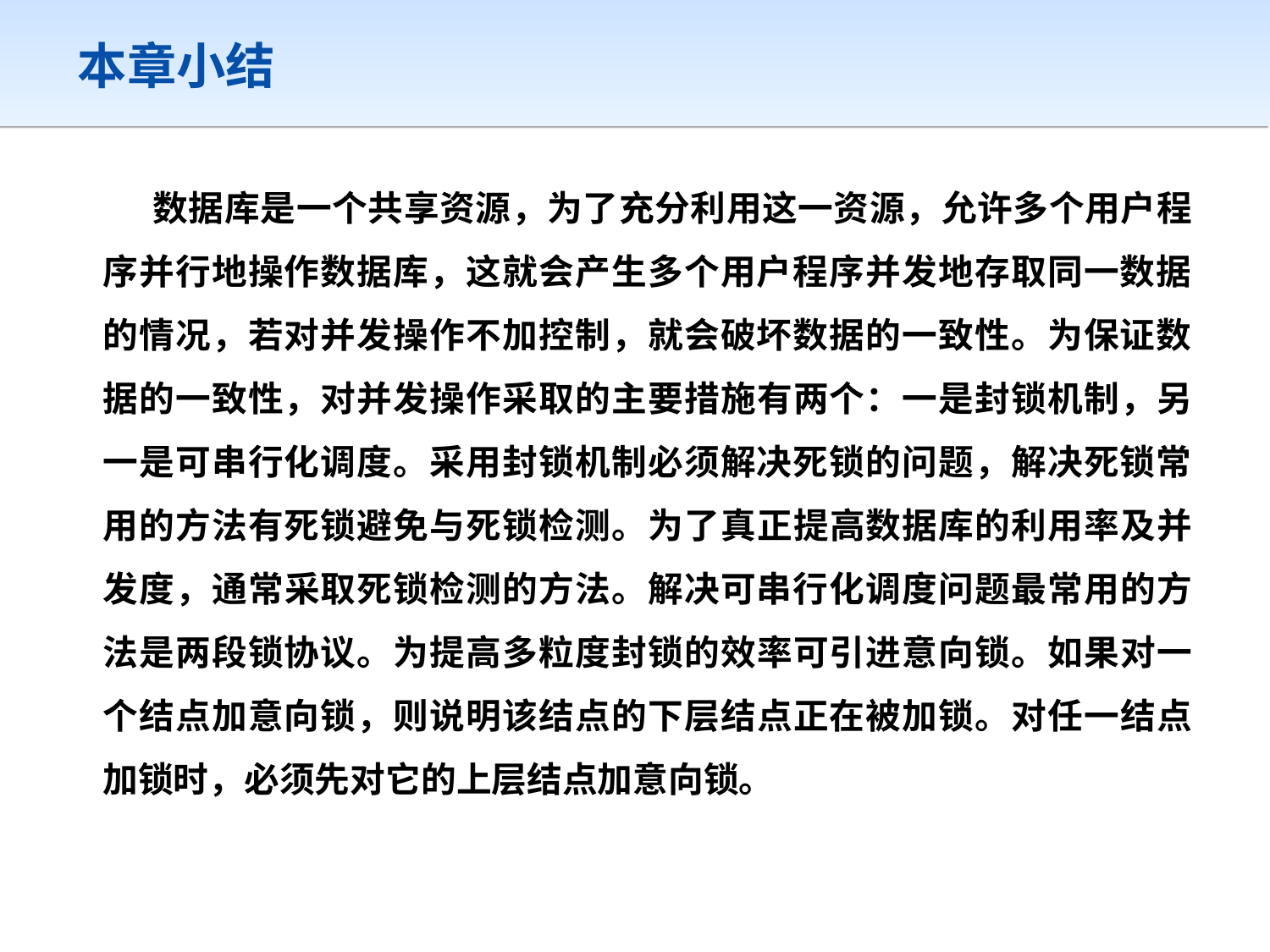

# 本章小结
数据库是一个共享资源，为了充分利用这一资源，允许多个用户程序并行地操作数据库，这就会产生多个用户程序并发地存取同一数据的情况，若对并发操作不加控制，就会破坏数据的一致性。为保证数据的一致性，对并发操作采取的主要措施有两个：一是封锁机制，另一是可串行化调度。采用封锁机制必须解决死锁的问题，解决死锁常用的方法有死锁避免与死锁检测。为了真正提高数据库的利用率及并发度，通常采取死锁检测的方法。解决可串行化调度问题最常用的方法是两段锁协议。为提高多粒度封锁的效率可引进意向锁。如果对一个结点加意向锁，则说明该结点的下层结点正在被加锁。对任一结点加锁时，必须先对它的上层结点加意向锁。